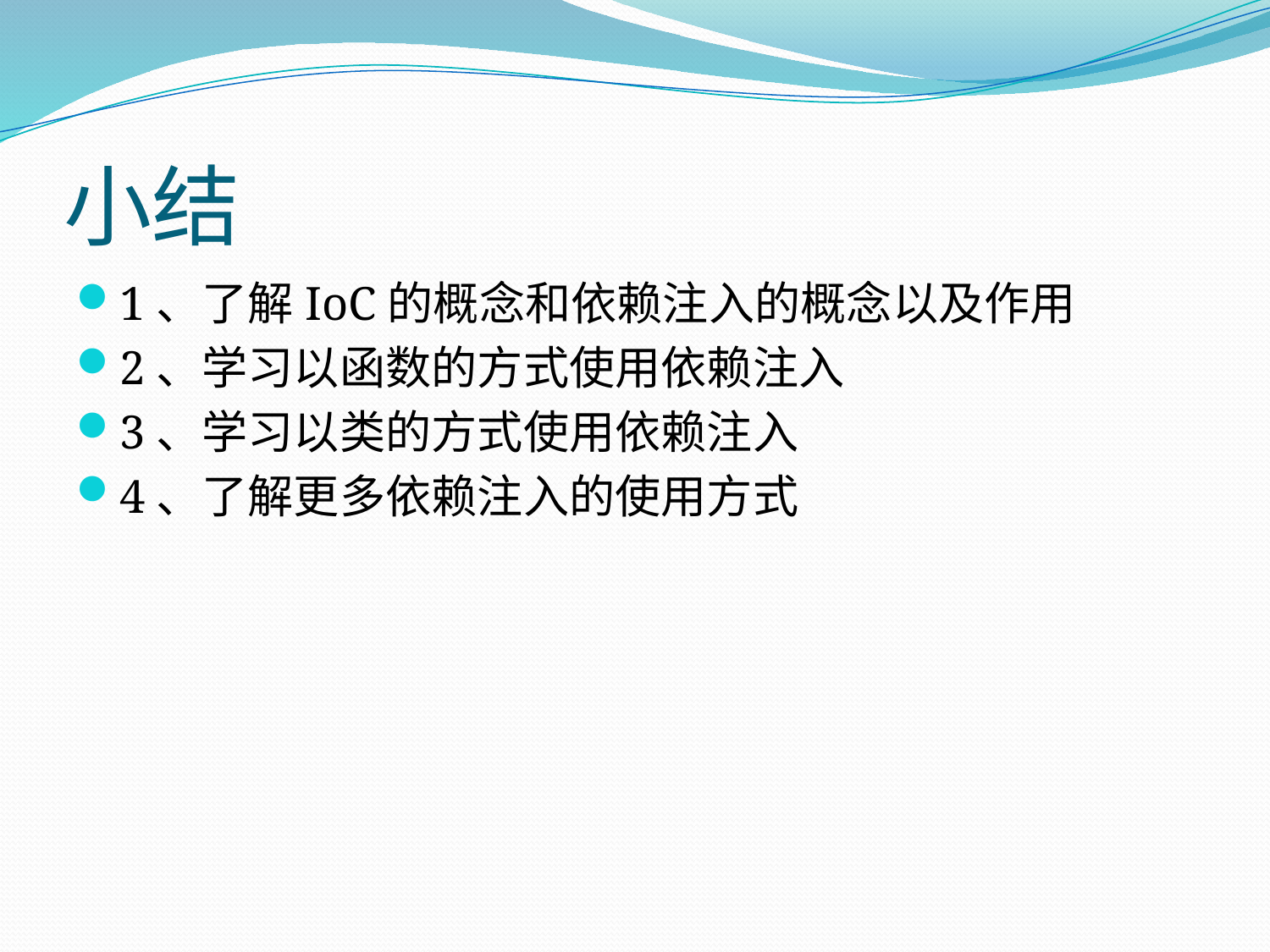

# 小结
1、了解IoC的概念和依赖注入的概念以及作用
2、学习以函数的方式使用依赖注入
3、学习以类的方式使用依赖注入
4、了解更多依赖注入的使用方式